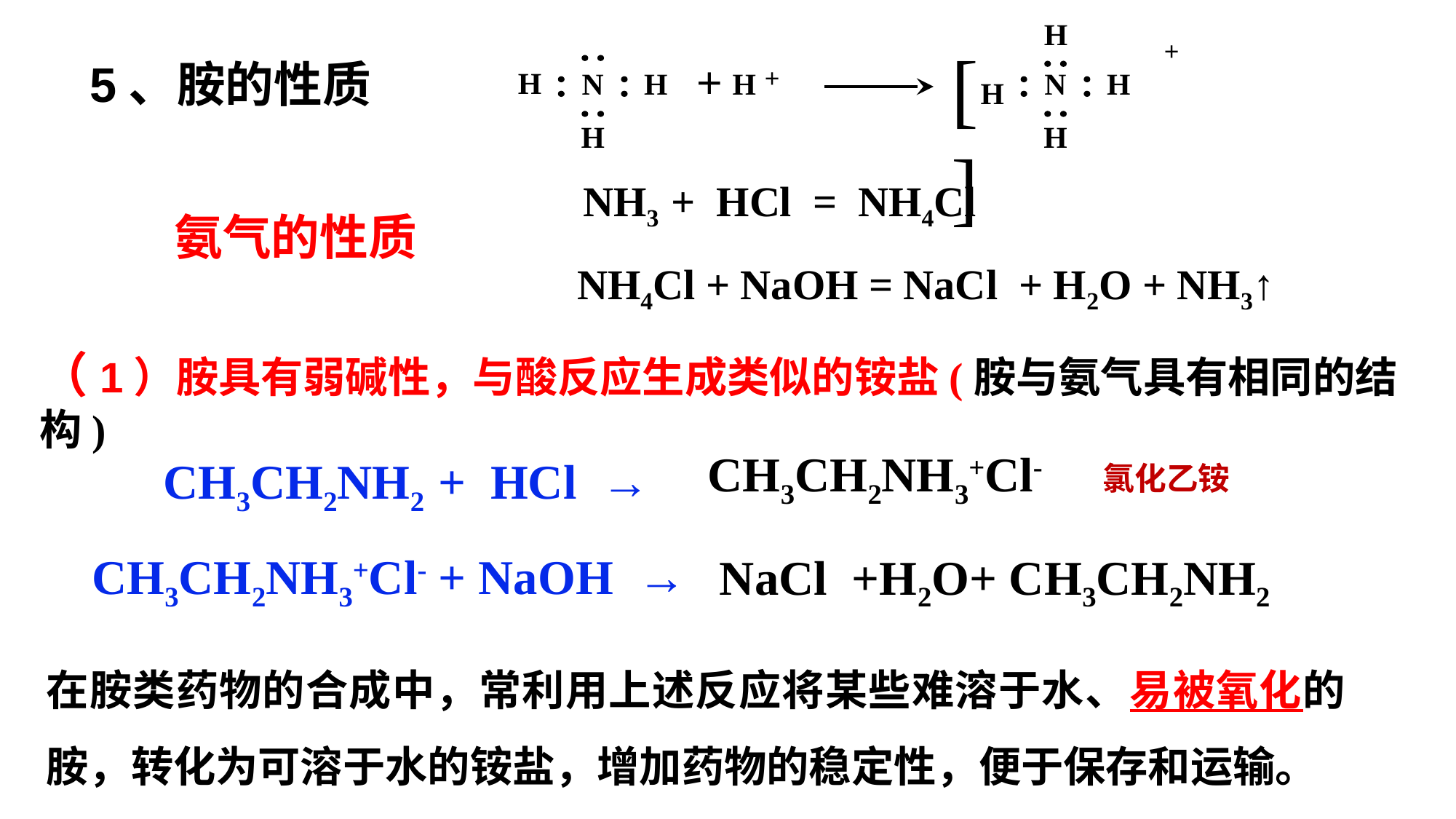

H

N
H
H

H
[        ]
＋

H
N
H

H
＋H＋
5、胺的性质
氨气的性质
NH3  +  HCl  =  NH4Cl
NH4Cl + NaOH = NaCl  + H2O + NH3↑
（1）胺具有弱碱性，与酸反应生成类似的铵盐(胺与氨气具有相同的结构)
CH3CH2NH3+Cl-
CH3CH2NH2  +  HCl  →
氯化乙铵
 CH3CH2NH3+Cl- + NaOH  →
 NaCl  +H2O+ CH3CH2NH2
在胺类药物的合成中，常利用上述反应将某些难溶于水、易被氧化的胺，转化为可溶于水的铵盐，增加药物的稳定性，便于保存和运输。